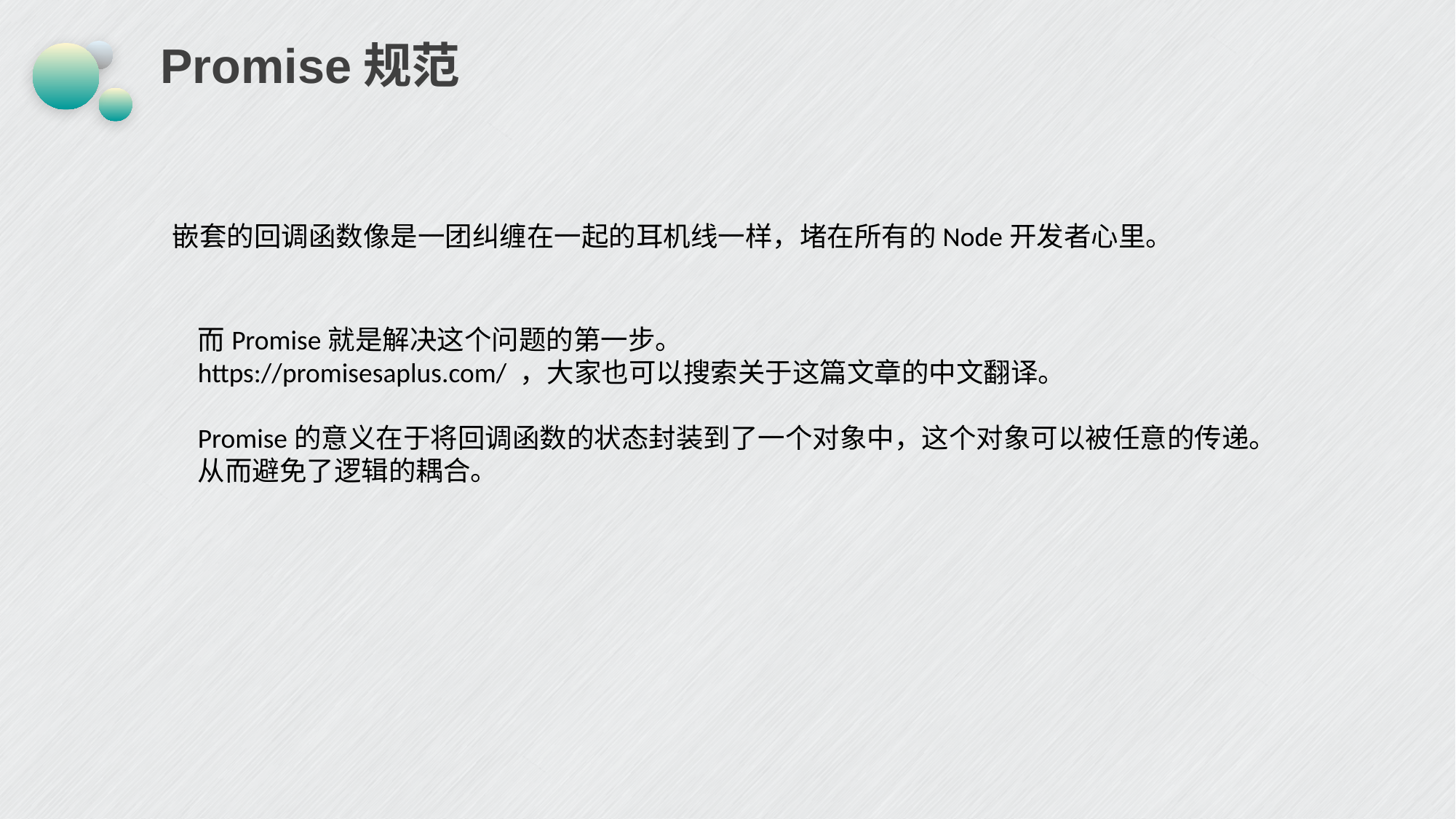

# Promise规范

嵌套的回调函数像是一团纠缠在一起的耳机线一样，堵在所有的Node开发者心里。
而Promise就是解决这个问题的第一步。
https://promisesaplus.com/ ，大家也可以搜索关于这篇文章的中文翻译。

Promise的意义在于将回调函数的状态封装到了一个对象中，这个对象可以被任意的传递。
从而避免了逻辑的耦合。